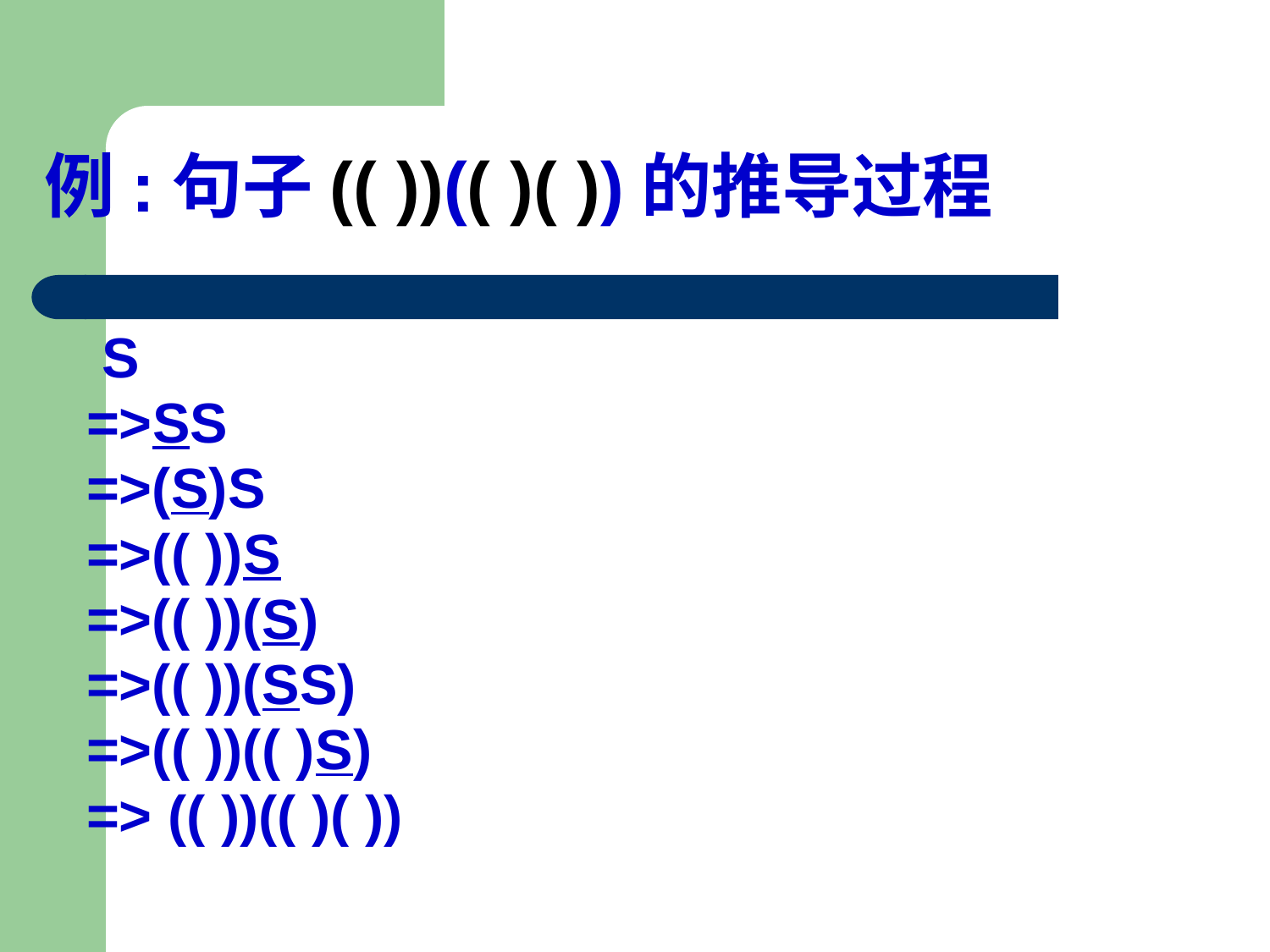

# 例:句子(( ))(( )( ))的推导过程
  S
 =>SS
 =>(S)S
 =>(( ))S
 =>(( ))(S)
 =>(( ))(SS)
 =>(( ))(( )S)
 => (( ))(( )( ))